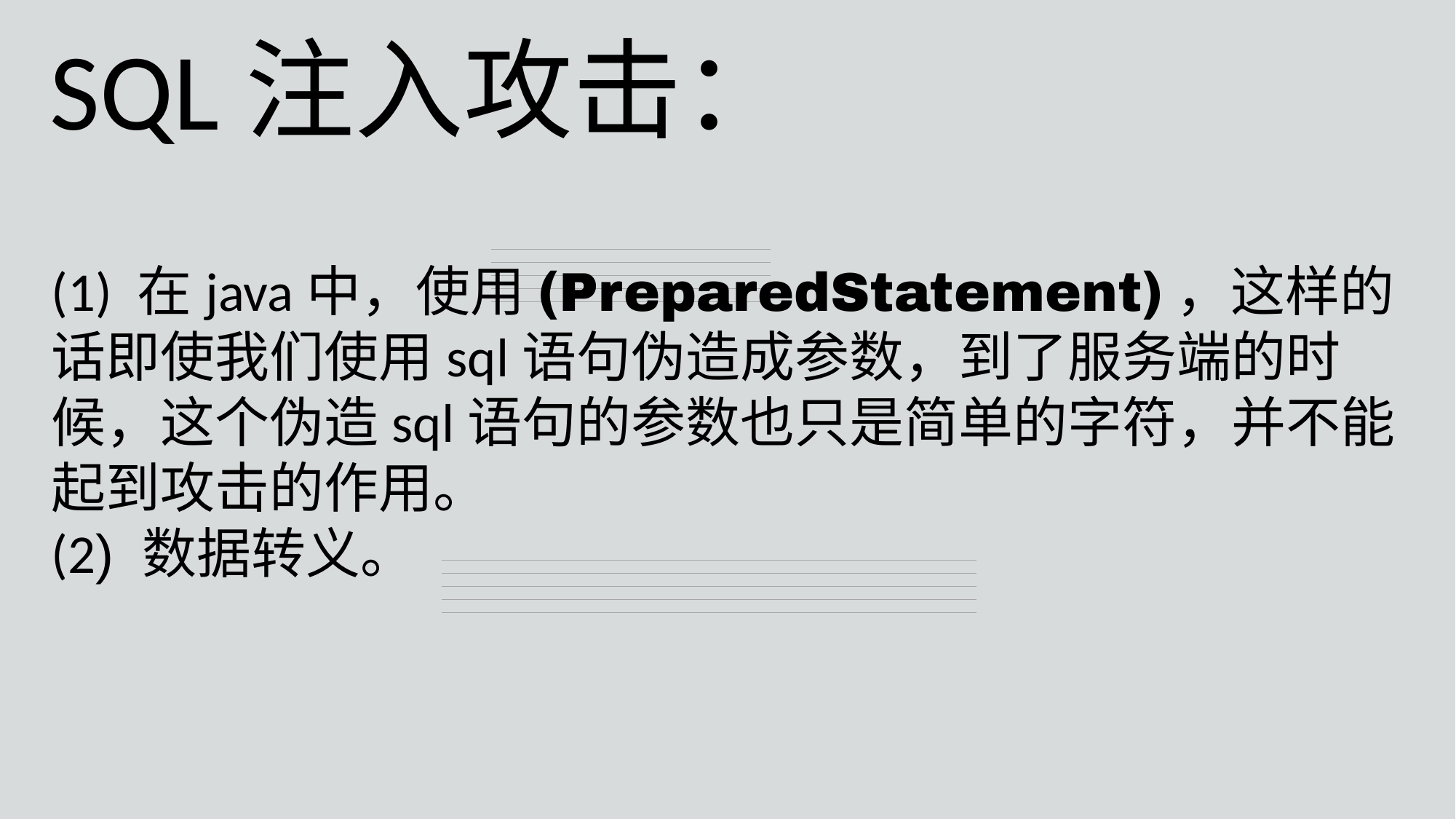

SQL注入攻击：

(1) 在java中，使用(PreparedStatement)，这样的话即使我们使用sql语句伪造成参数，到了服务端的时候，这个伪造sql语句的参数也只是简单的字符，并不能起到攻击的作用。
(2) 数据转义。